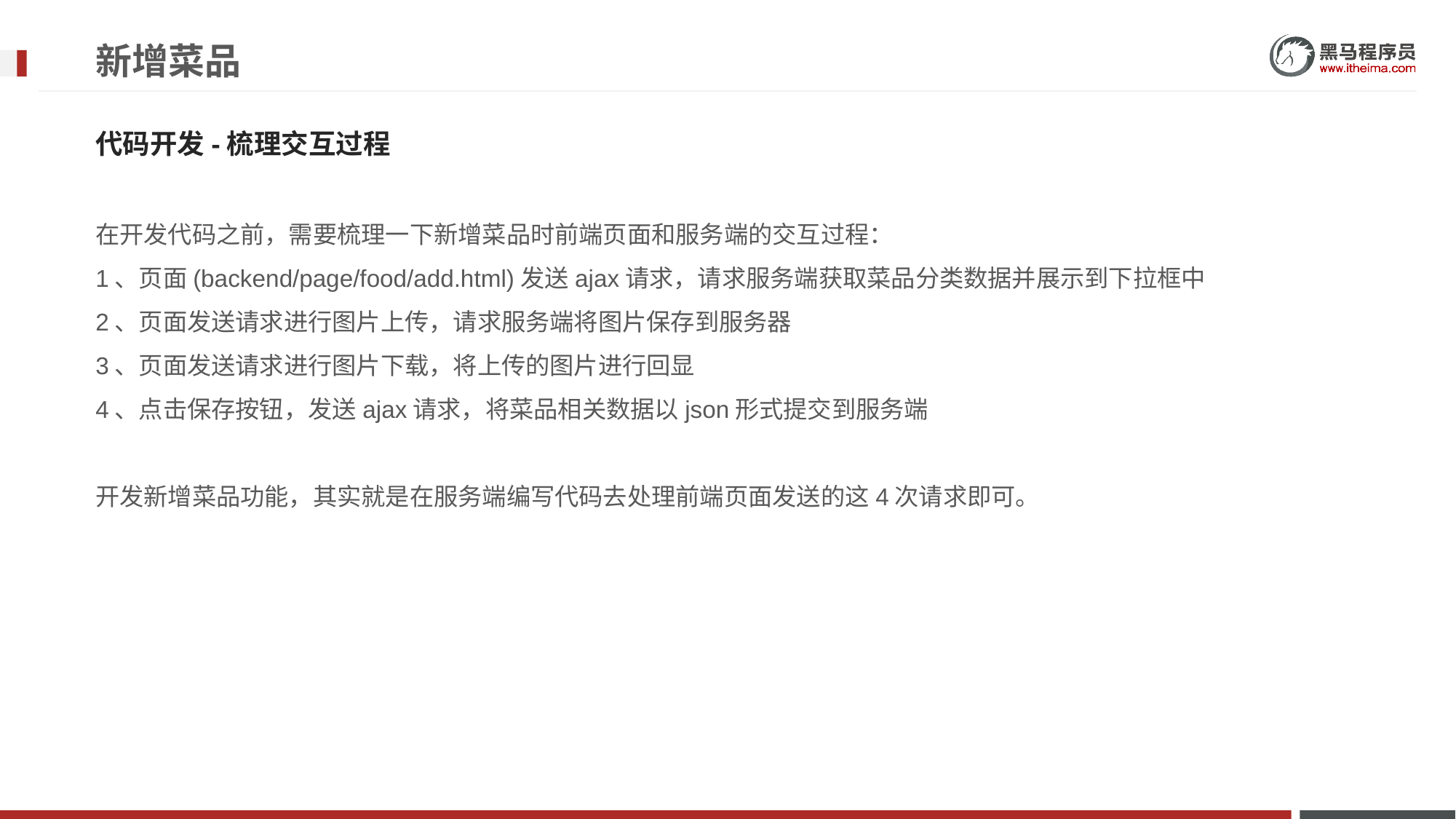

# 新增菜品
代码开发-梳理交互过程
在开发代码之前，需要梳理一下新增菜品时前端页面和服务端的交互过程：
1、页面(backend/page/food/add.html)发送ajax请求，请求服务端获取菜品分类数据并展示到下拉框中
2、页面发送请求进行图片上传，请求服务端将图片保存到服务器
3、页面发送请求进行图片下载，将上传的图片进行回显
4、点击保存按钮，发送ajax请求，将菜品相关数据以json形式提交到服务端

开发新增菜品功能，其实就是在服务端编写代码去处理前端页面发送的这4次请求即可。